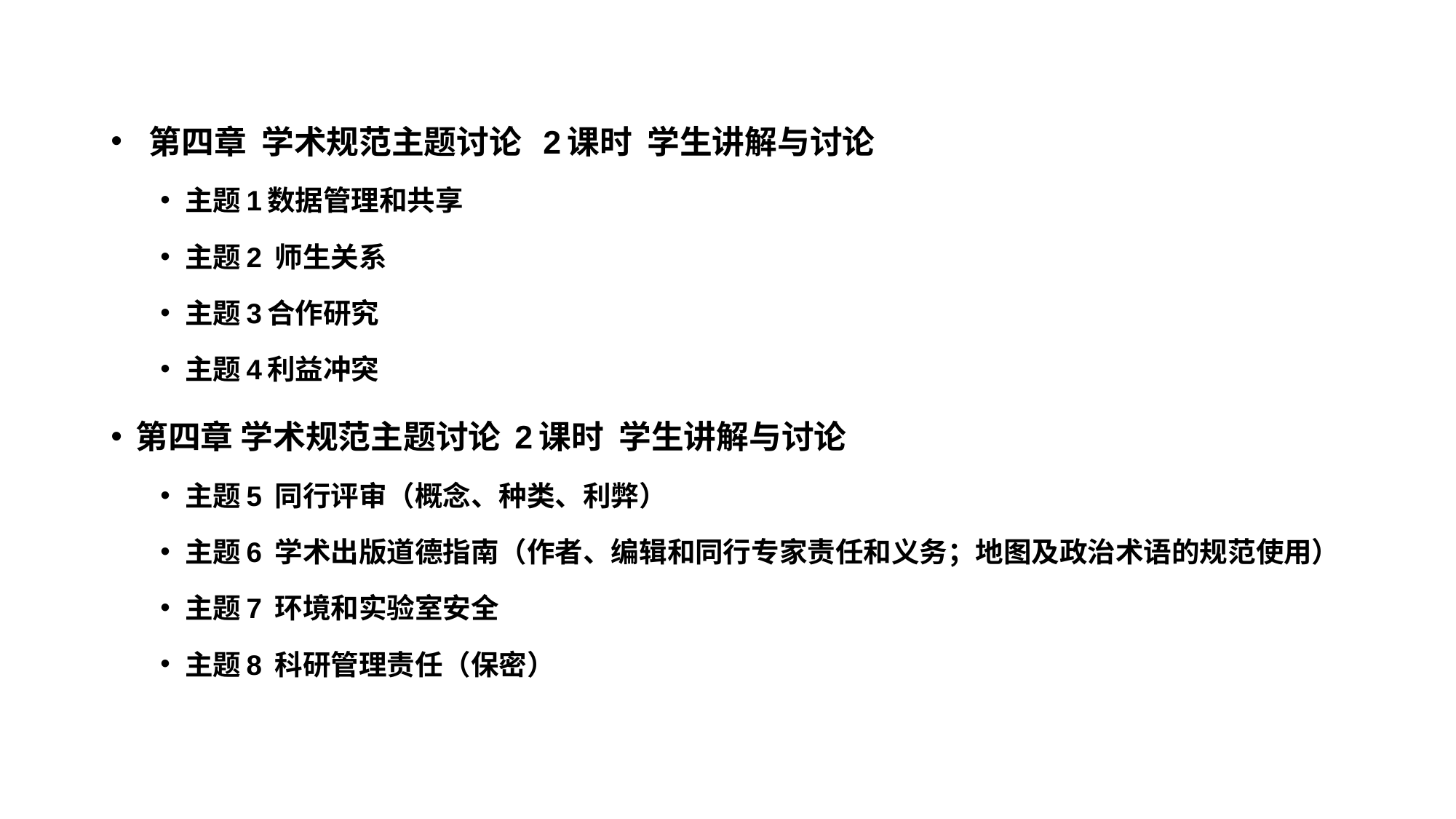

#
 第四章  学术规范主题讨论  2课时  学生讲解与讨论
主题1数据管理和共享
主题2 师生关系
主题3合作研究
主题4利益冲突
第四章 学术规范主题讨论 2课时  学生讲解与讨论
主题5 同行评审（概念、种类、利弊）
主题6 学术出版道德指南（作者、编辑和同行专家责任和义务；地图及政治术语的规范使用）
主题7 环境和实验室安全
主题8 科研管理责任（保密）